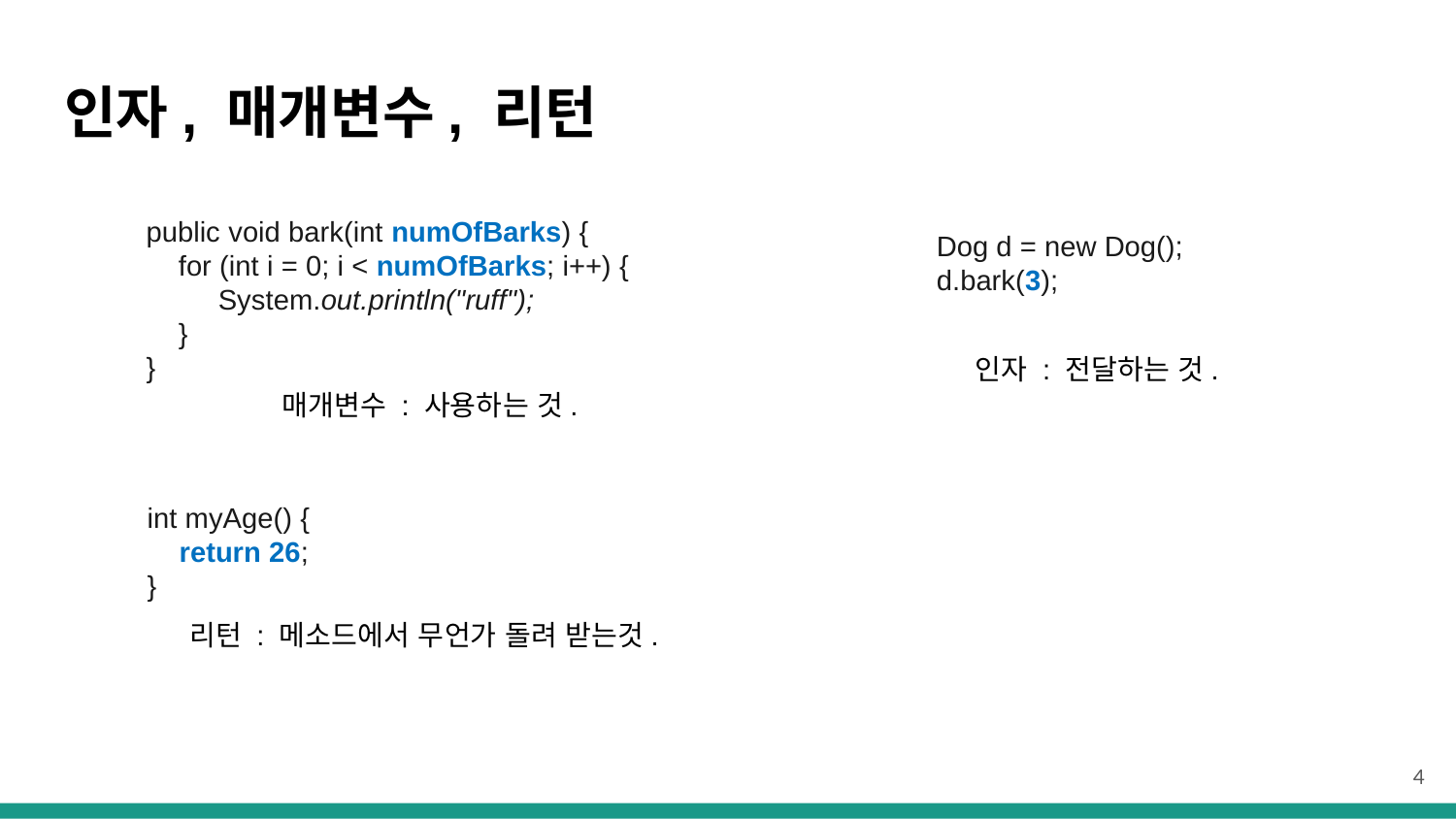

# 인자, 매개변수, 리턴
public void bark(int numOfBarks) {
    for (int i = 0; i < numOfBarks; i++) {
         System.out.println("ruff");
    }
}
Dog d = new Dog();
d.bark(3);
인자 : 전달하는 것.
매개변수 : 사용하는 것.
int myAge() {
    return 26;
}
리턴 : 메소드에서 무언가 돌려 받는것.
4